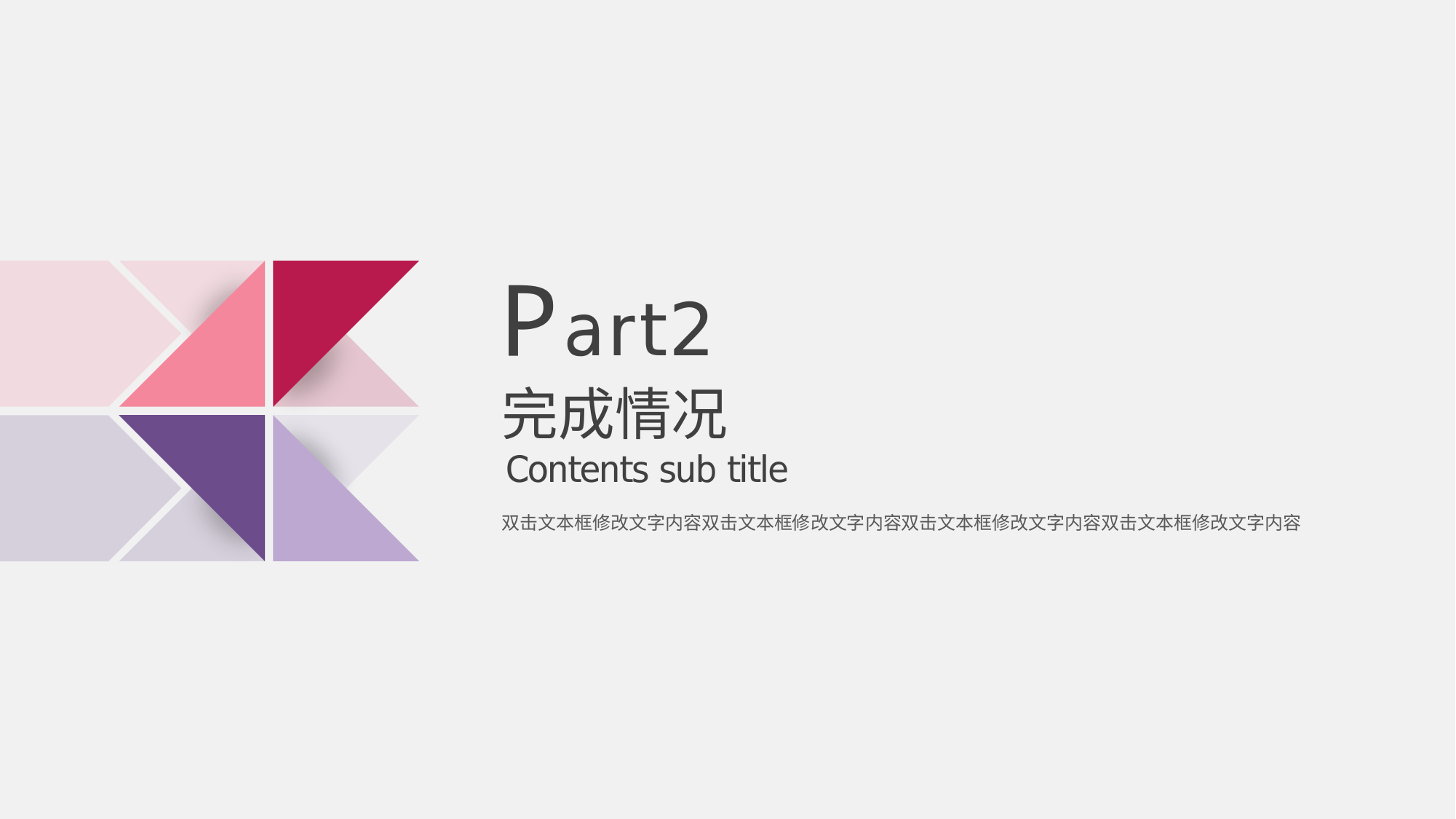

Part2
完成情况
 Contents sub title
双击文本框修改文字内容双击文本框修改文字内容双击文本框修改文字内容双击文本框修改文字内容